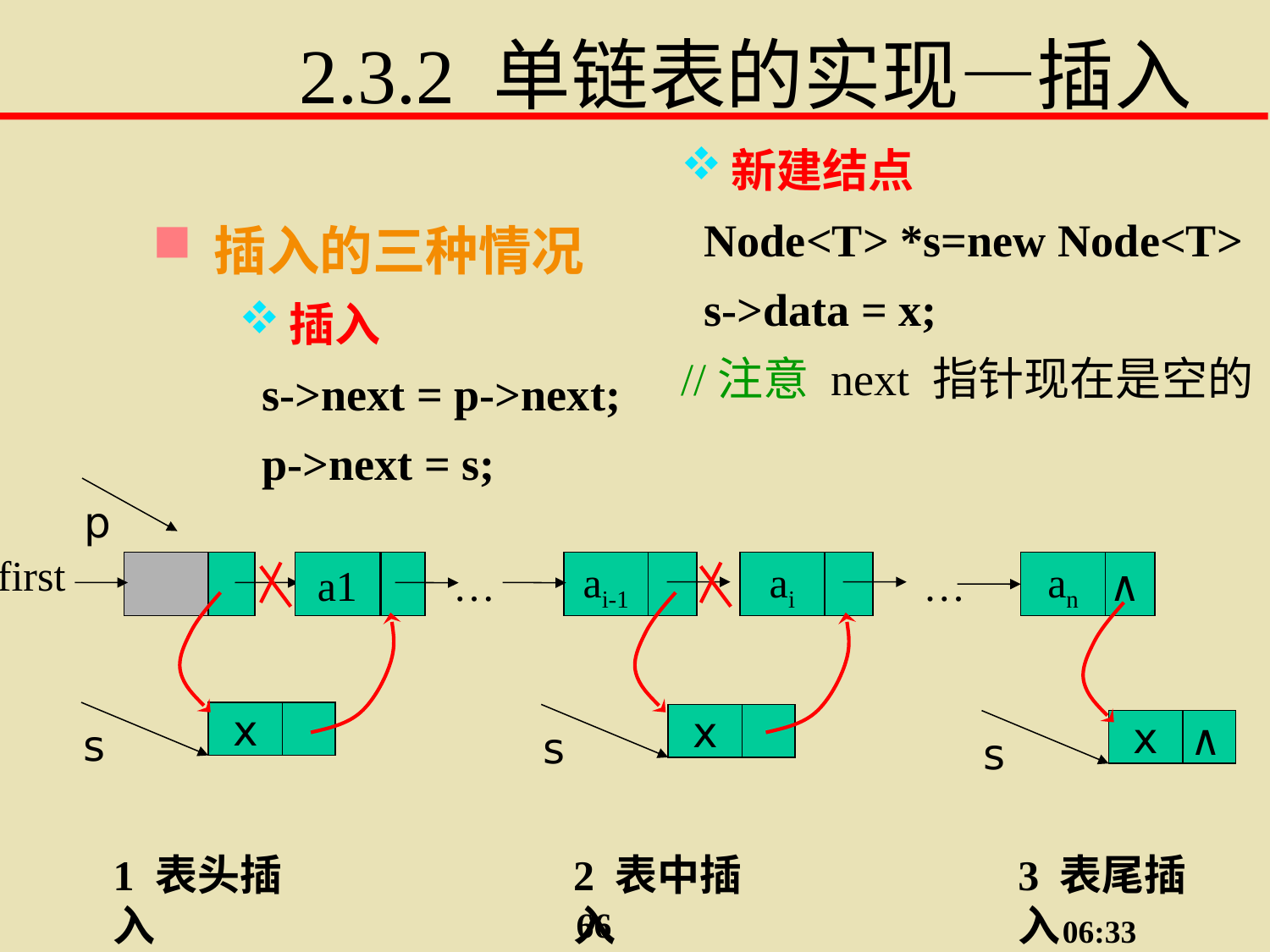

2.3.2 单链表的实现—插入
新建结点
  Node<T> *s=new Node<T>
  s->data = x;
//注意 next 指针现在是空的
插入的三种情况
插入
  s->next = p->next;
  p->next = s;

p
first

a1

…
ai-1

ai

…
an
∧

x

s

x

s
∧

x

s
1 表头插入
2 表中插入
3 表尾插入